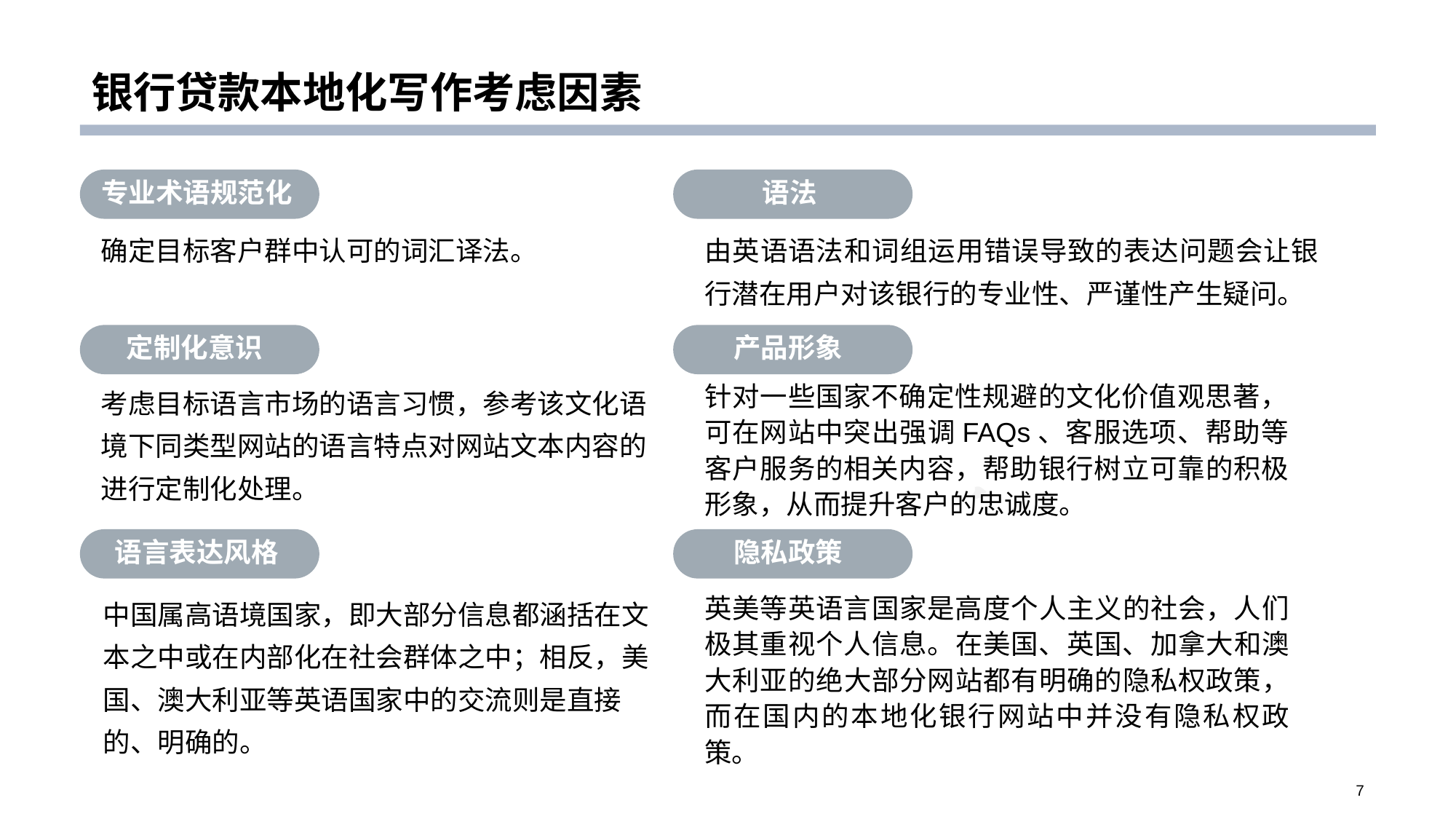

# 银行贷款本地化写作考虑因素
专业术语规范化

语法

确定目标客户群中认可的词汇译法。
由英语语法和词组运用错误导致的表达问题会让银行潜在用户对该银行的专业性、严谨性产生疑问。
定制化意识

产品形象

针对一些国家不确定性规避的文化价值观思著，可在网站中突出强调FAQs、客服选项、帮助等客户服务的相关内容，帮助银行树立可靠的积极形象，从而提升客户的忠诚度。
考虑目标语言市场的语言习惯，参考该文化语境下同类型网站的语言特点对网站文本内容的进行定制化处理。

语言表达风格

隐私政策

中国属高语境国家，即大部分信息都涵括在文本之中或在内部化在社会群体之中；相反，美国、澳大利亚等英语国家中的交流则是直接的、明确的。
英美等英语言国家是高度个人主义的社会，人们极其重视个人信息。在美国、英国、加拿大和澳大利亚的绝大部分网站都有明确的隐私权政策，而在国内的本地化银行网站中并没有隐私权政策。
7